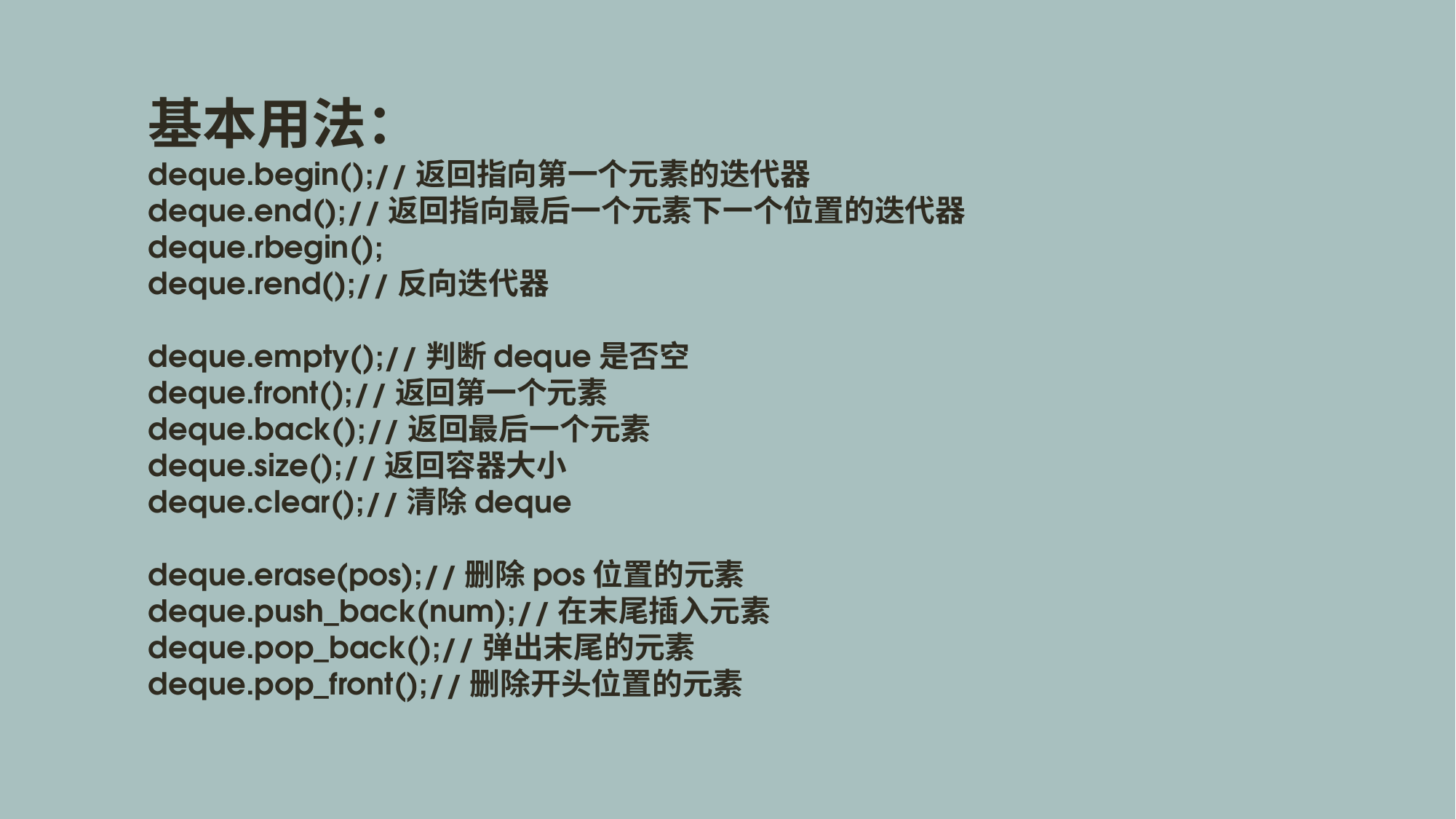

基本用法：
deque.begin();//返回指向第一个元素的迭代器
deque.end();//返回指向最后一个元素下一个位置的迭代器
deque.rbegin();
deque.rend();//反向迭代器

deque.empty();//判断deque是否空
deque.front();//返回第一个元素
deque.back();//返回最后一个元素
deque.size();//返回容器大小
deque.clear();//清除deque

deque.erase(pos);//删除pos位置的元素
deque.push_back(num);//在末尾插入元素
deque.pop_back();//弹出末尾的元素
deque.pop_front();//删除开头位置的元素